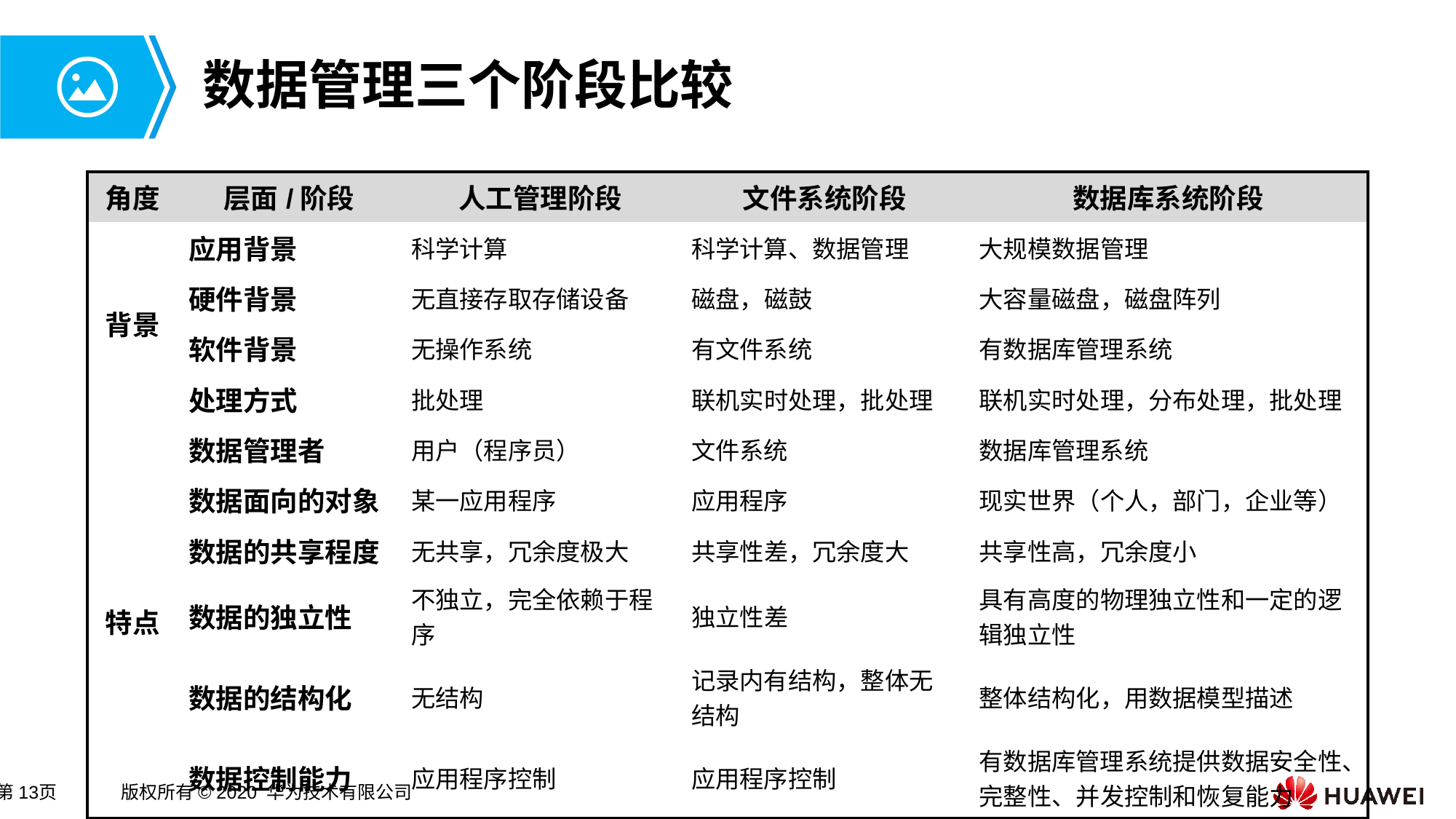

# 数据管理三个阶段比较
| 角度 | 层面/阶段 | 人工管理阶段 | 文件系统阶段 | 数据库系统阶段 |
| --- | --- | --- | --- | --- |
| 背景 | 应用背景 | 科学计算 | 科学计算、数据管理 | 大规模数据管理 |
|  | 硬件背景 | 无直接存取存储设备 | 磁盘，磁鼓 | 大容量磁盘，磁盘阵列 |
|  | 软件背景 | 无操作系统 | 有文件系统 | 有数据库管理系统 |
|  | 处理方式 | 批处理 | 联机实时处理，批处理 | 联机实时处理，分布处理，批处理 |
| 特点 | 数据管理者 | 用户（程序员） | 文件系统 | 数据库管理系统 |
|  | 数据面向的对象 | 某一应用程序 | 应用程序 | 现实世界（个人，部门，企业等） |
|  | 数据的共享程度 | 无共享，冗余度极大 | 共享性差，冗余度大 | 共享性高，冗余度小 |
|  | 数据的独立性 | 不独立，完全依赖于程序 | 独立性差 | 具有高度的物理独立性和一定的逻辑独立性 |
|  | 数据的结构化 | 无结构 | 记录内有结构，整体无结构 | 整体结构化，用数据模型描述 |
|  | 数据控制能力 | 应用程序控制 | 应用程序控制 | 有数据库管理系统提供数据安全性、完整性、并发控制和恢复能力 |
Text
Text
Text
Text
Text
Text
Text
Text
Text
Text
Text
Text
Text
Text
Text
Text
Text
Text
Text
Text
Text
Text
Text
Text
Text
Text
Text
Text
Text
Text
Text
Text
Text
Text
Text
Text
Text
Text
Text
Text
Text
Text
Text
Text
Text
Text